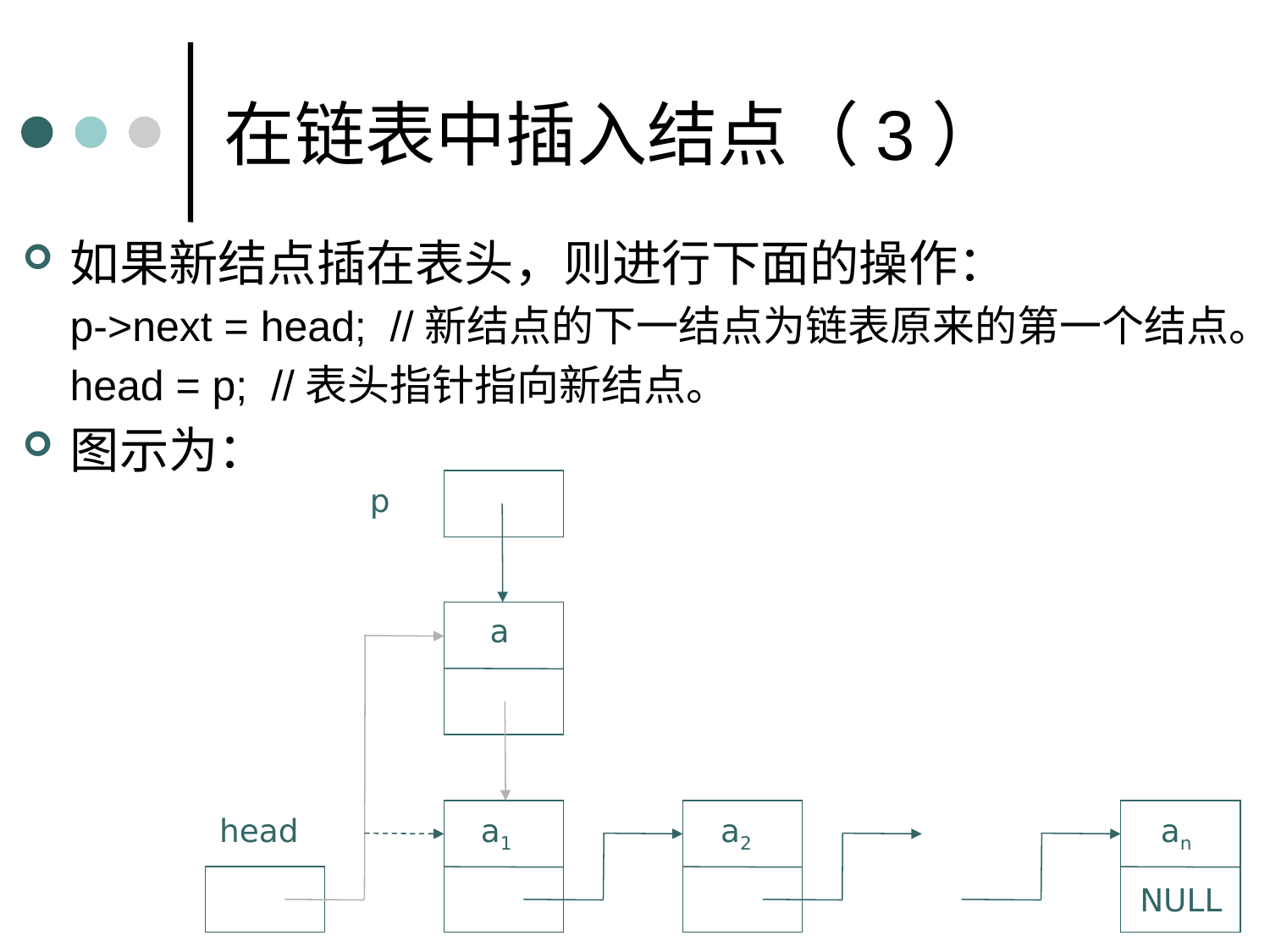

在链表中插入结点（3）
如果新结点插在表头，则进行下面的操作：
    p->next = head;  //新结点的下一结点为链表原来的第一个结点。
    head = p;  //表头指针指向新结点。
图示为：

p

a

head
a1
a2
an

NULL